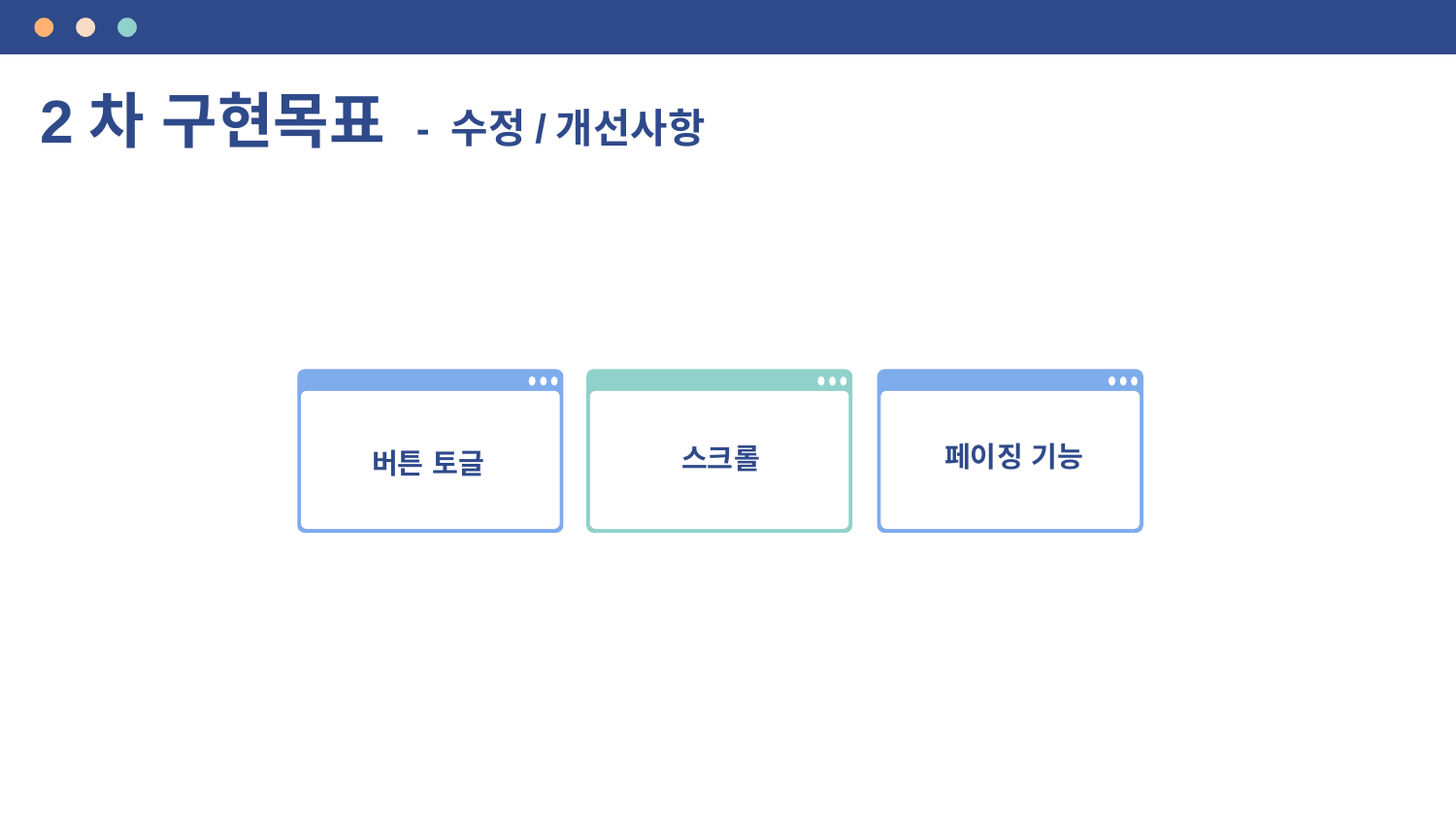

# 2차 구현목표 - 수정/개선사항

페이징 기능
스크롤
버튼 토글